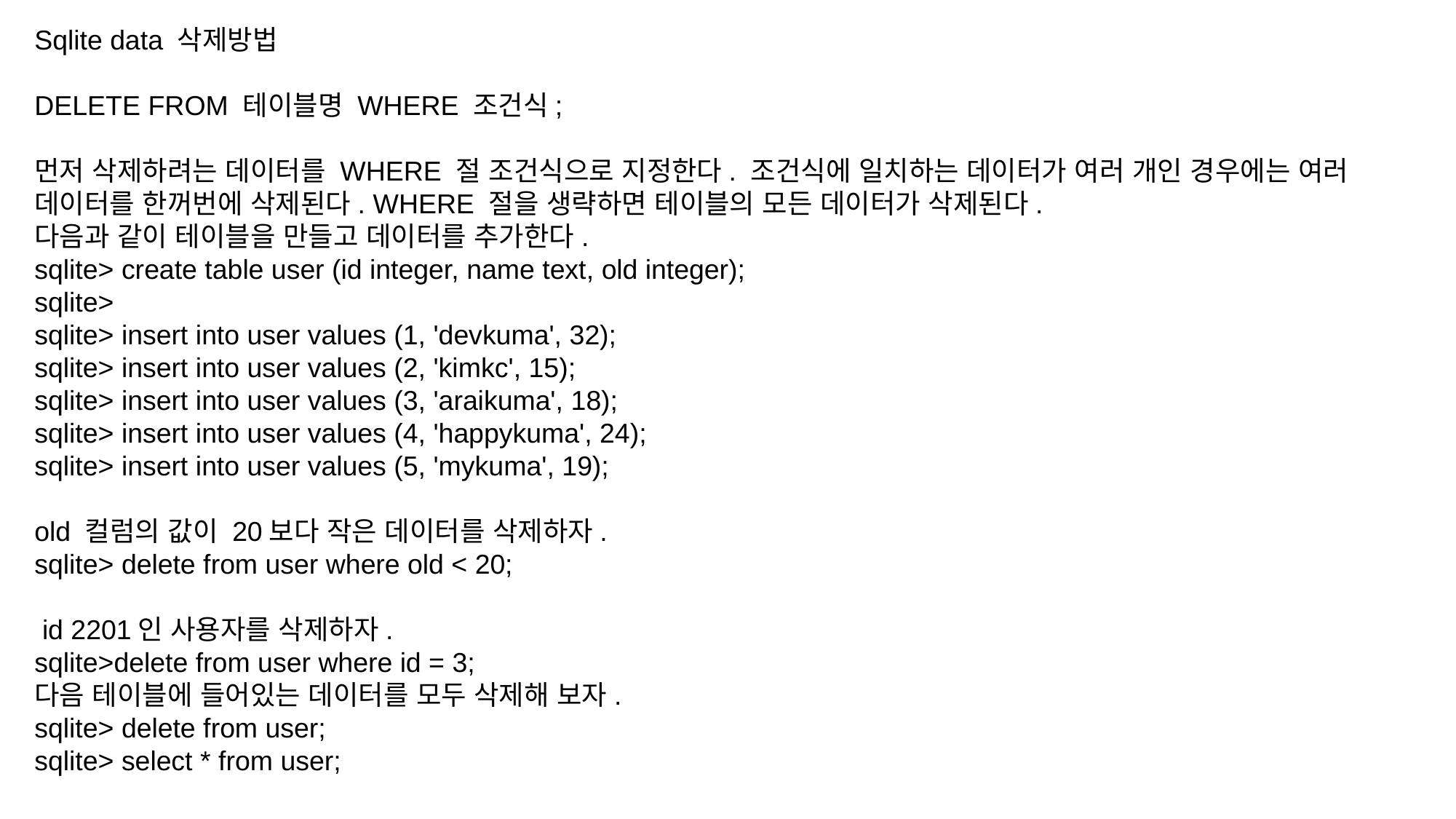

Sqlite data 삭제방법

DELETE FROM 테이블명 WHERE 조건식;

먼저 삭제하려는 데이터를 WHERE 절 조건식으로 지정한다. 조건식에 일치하는 데이터가 여러 개인 경우에는 여러 데이터를 한꺼번에 삭제된다. WHERE 절을 생략하면 테이블의 모든 데이터가 삭제된다.
다음과 같이 테이블을 만들고 데이터를 추가한다.
sqlite> create table user (id integer, name text, old integer);
sqlite>
sqlite> insert into user values (1, 'devkuma', 32);
sqlite> insert into user values (2, 'kimkc', 15);
sqlite> insert into user values (3, 'araikuma', 18);
sqlite> insert into user values (4, 'happykuma', 24);
sqlite> insert into user values (5, 'mykuma', 19);

old 컬럼의 값이 20보다 작은 데이터를 삭제하자.
sqlite> delete from user where old < 20;

 id 2201인 사용자를 삭제하자.
sqlite>delete from user where id = 3;
다음 테이블에 들어있는 데이터를 모두 삭제해 보자.
sqlite> delete from user;
sqlite> select * from user;